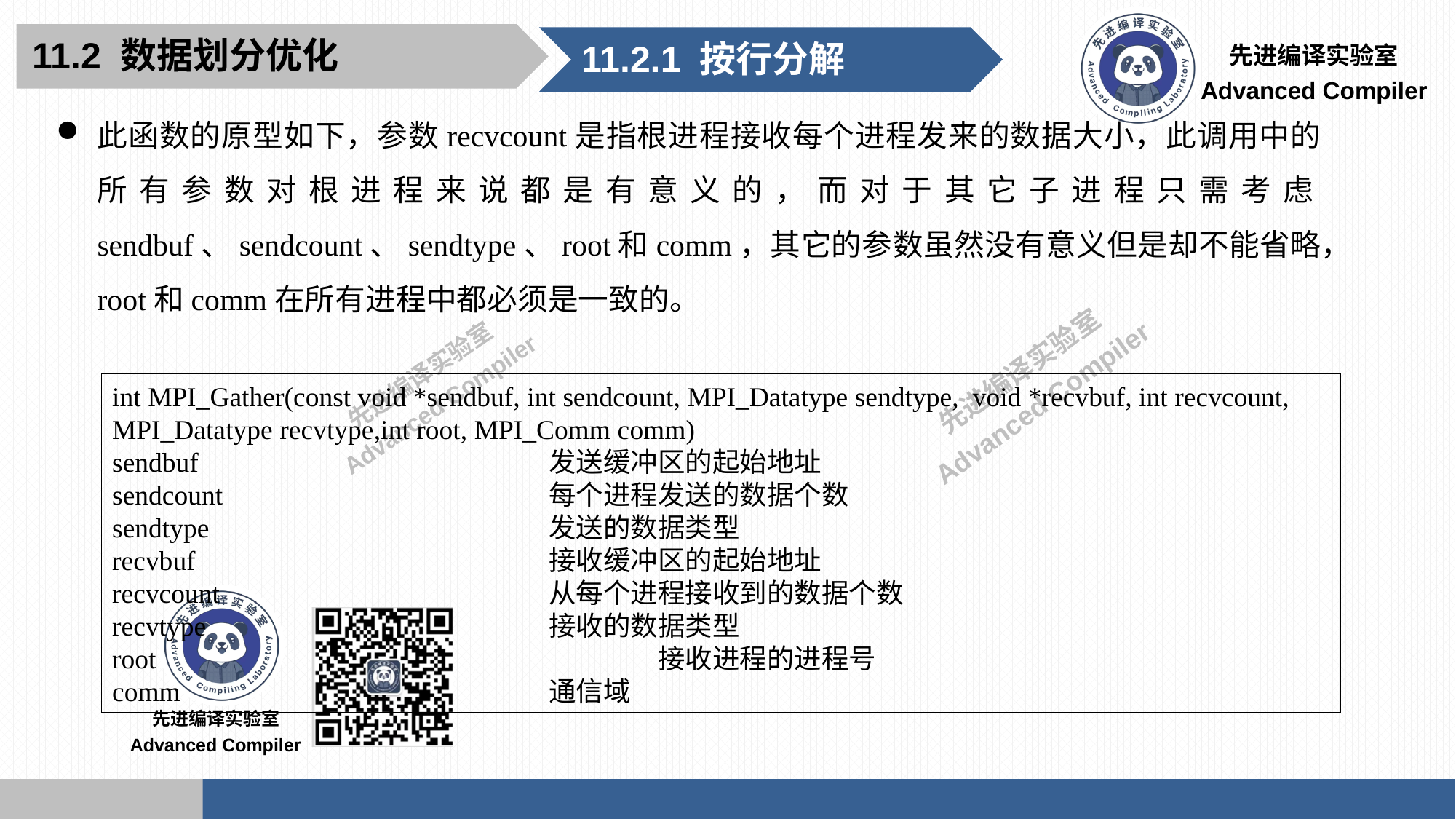

11.2 数据划分优化

11.2.1 按行分解
此函数的原型如下，参数recvcount是指根进程接收每个进程发来的数据大小，此调用中的所有参数对根进程来说都是有意义的，而对于其它子进程只需考虑sendbuf、sendcount、sendtype、root和comm，其它的参数虽然没有意义但是却不能省略，root和comm在所有进程中都必须是一致的。

int MPI_Gather(const void *sendbuf, int sendcount, MPI_Datatype sendtype,  void *recvbuf, int recvcount, MPI_Datatype recvtype,int root, MPI_Comm comm)
sendbuf				发送缓冲区的起始地址
sendcount			每个进程发送的数据个数
sendtype				发送的数据类型
recvbuf				接收缓冲区的起始地址
recvcount				从每个进程接收到的数据个数
recvtype				接收的数据类型
root					接收进程的进程号
comm				通信域